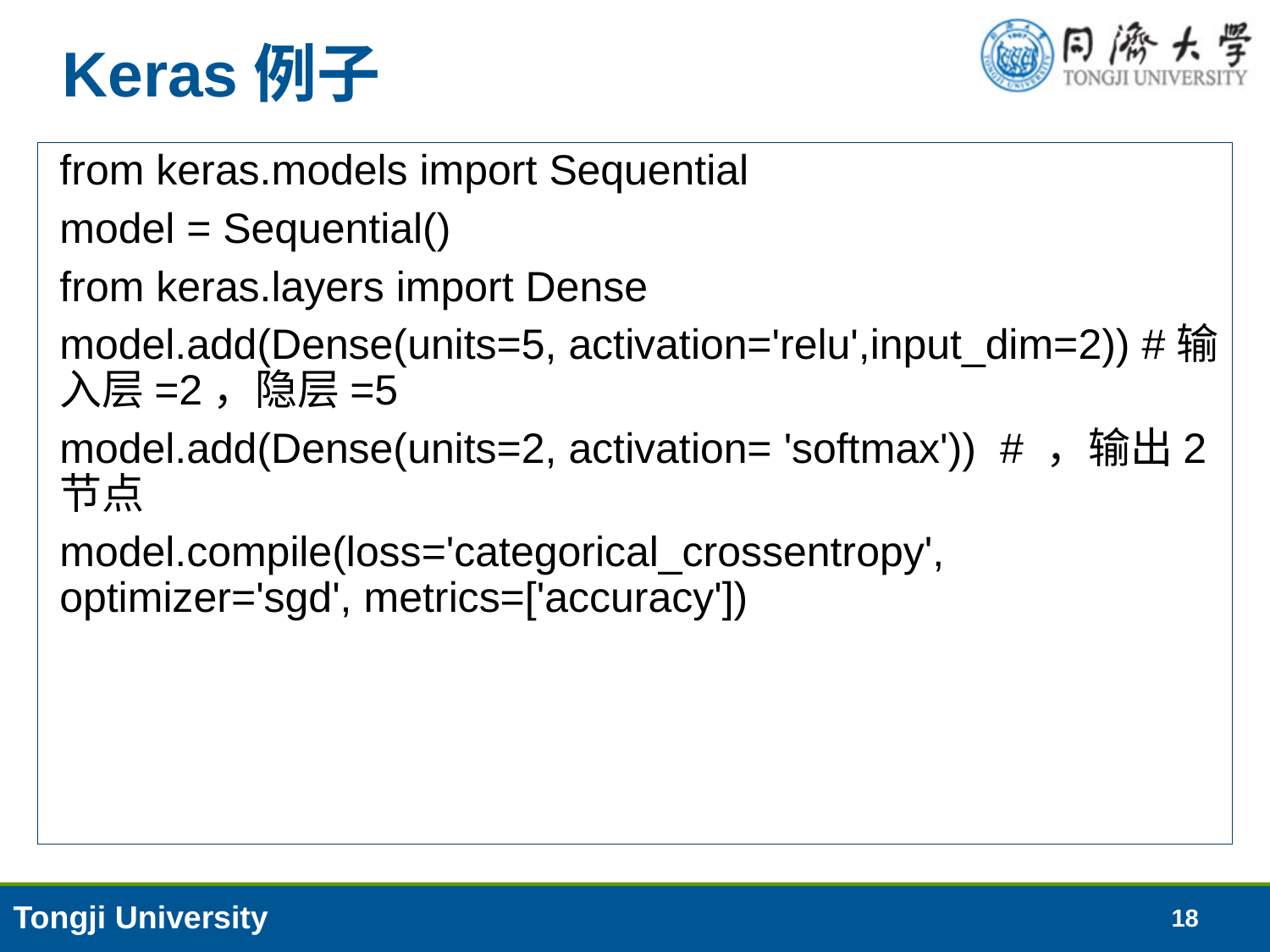

# Keras例子
from keras.models import Sequential
model = Sequential()
from keras.layers import Dense
model.add(Dense(units=5, activation='relu',input_dim=2)) #输入层=2，隐层=5
model.add(Dense(units=2, activation= 'softmax'))  # ，输出2节点
model.compile(loss='categorical_crossentropy', optimizer='sgd', metrics=['accuracy'])